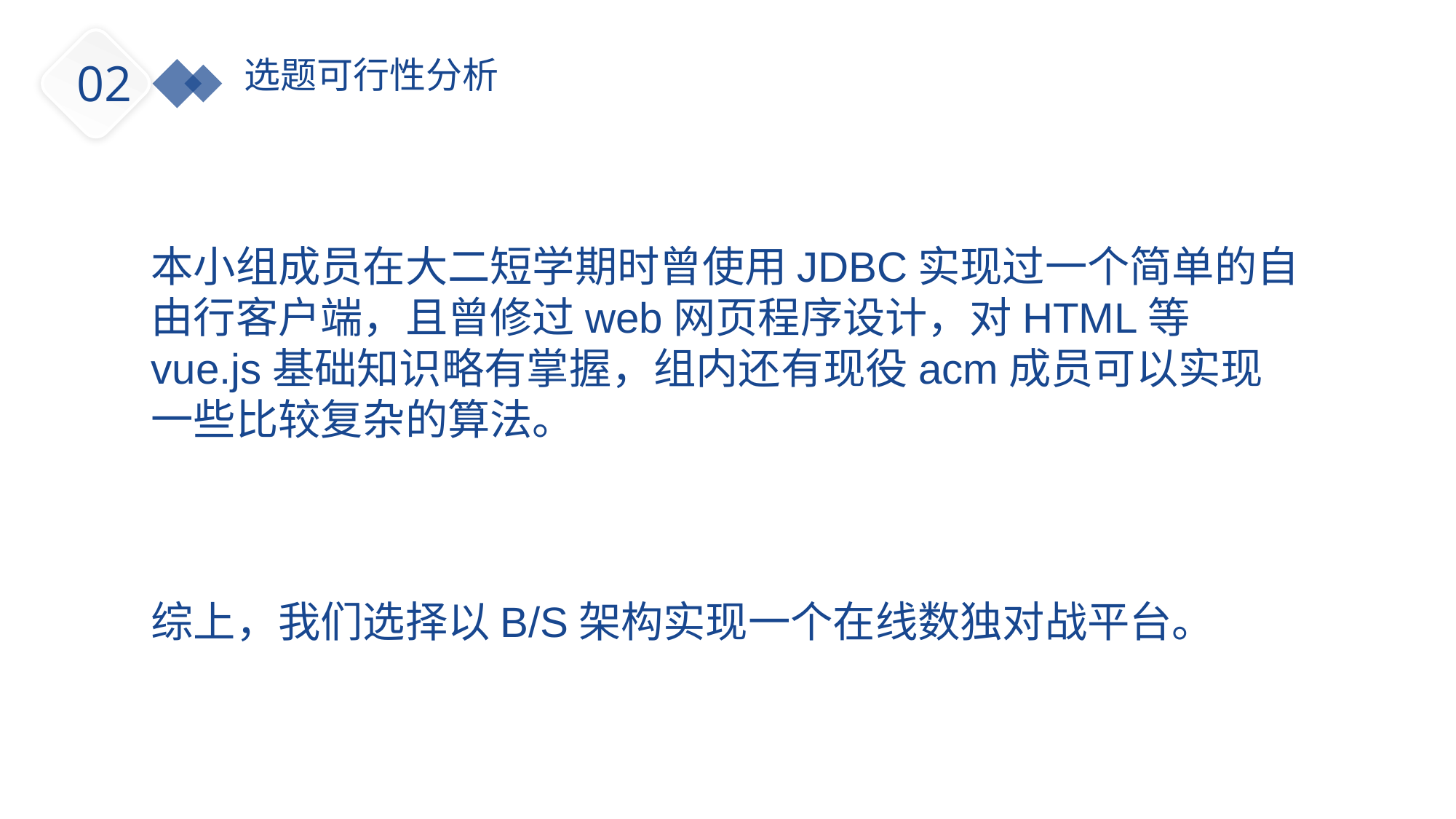

选题可行性分析

02

本小组成员在大二短学期时曾使用JDBC实现过一个简单的自由行客户端，且曾修过web网页程序设计，对HTML等vue.js基础知识略有掌握，组内还有现役acm成员可以实现一些比较复杂的算法。

综上，我们选择以B/S架构实现一个在线数独对战平台。